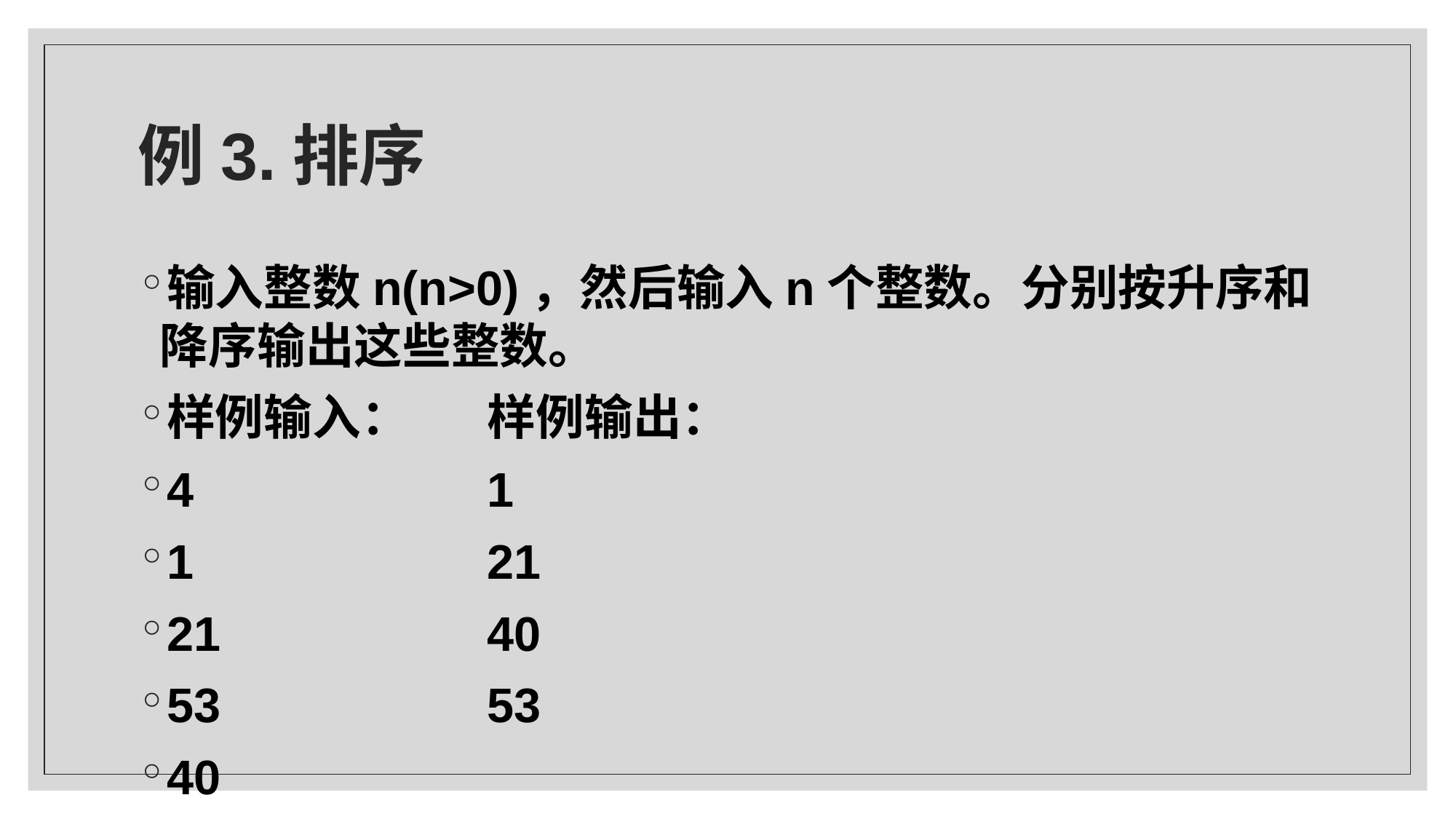

# 例3.排序
输入整数n(n>0)，然后输入n个整数。分别按升序和降序输出这些整数。
样例输入：	样例输出：
4			1
1			21
21			40
53			53
40